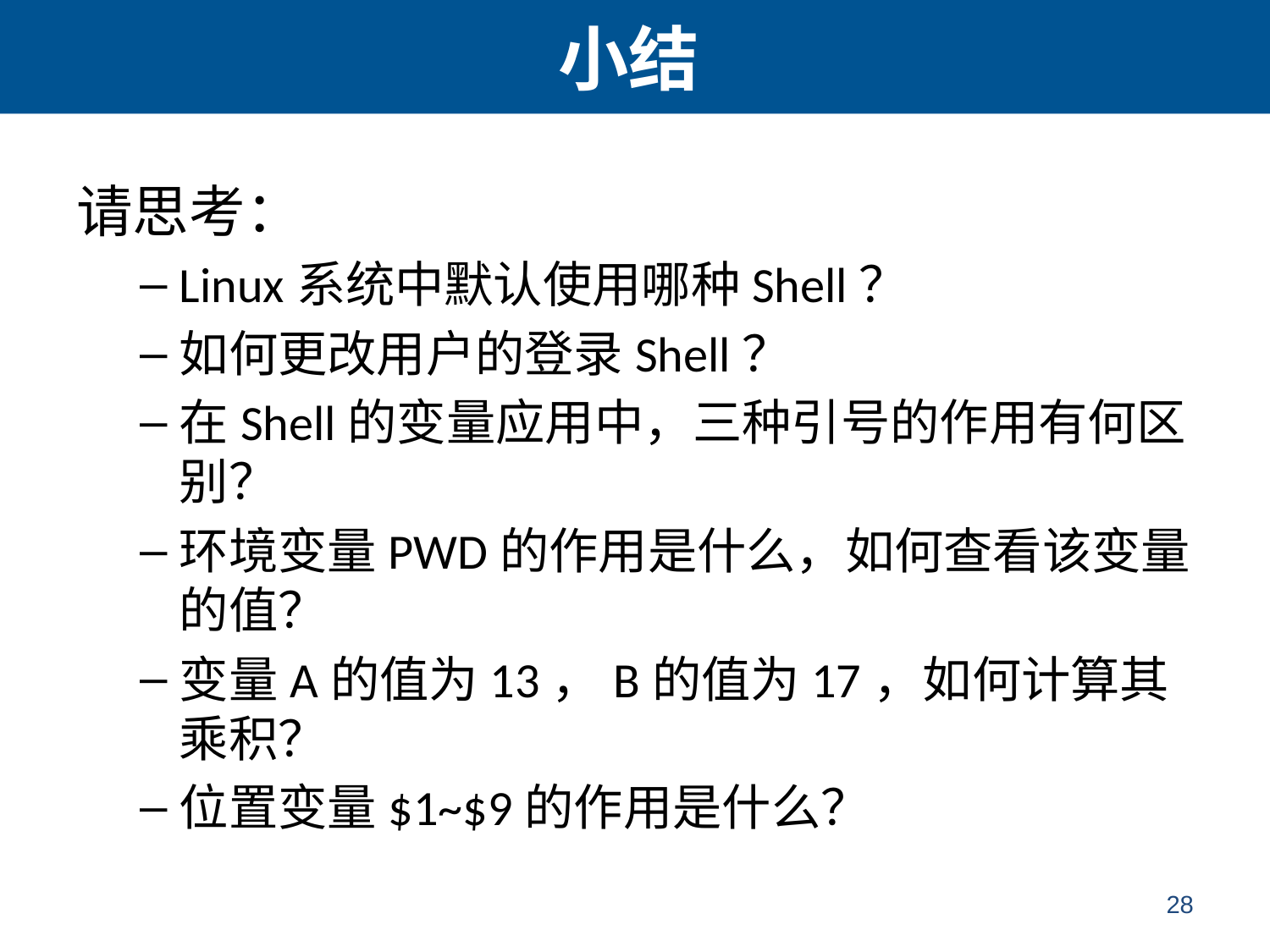

# 小结
请思考：
Linux系统中默认使用哪种Shell？
如何更改用户的登录Shell？
在Shell的变量应用中，三种引号的作用有何区别？
环境变量PWD的作用是什么，如何查看该变量的值？
变量A的值为13，B的值为17，如何计算其乘积？
位置变量$1~$9的作用是什么？
28